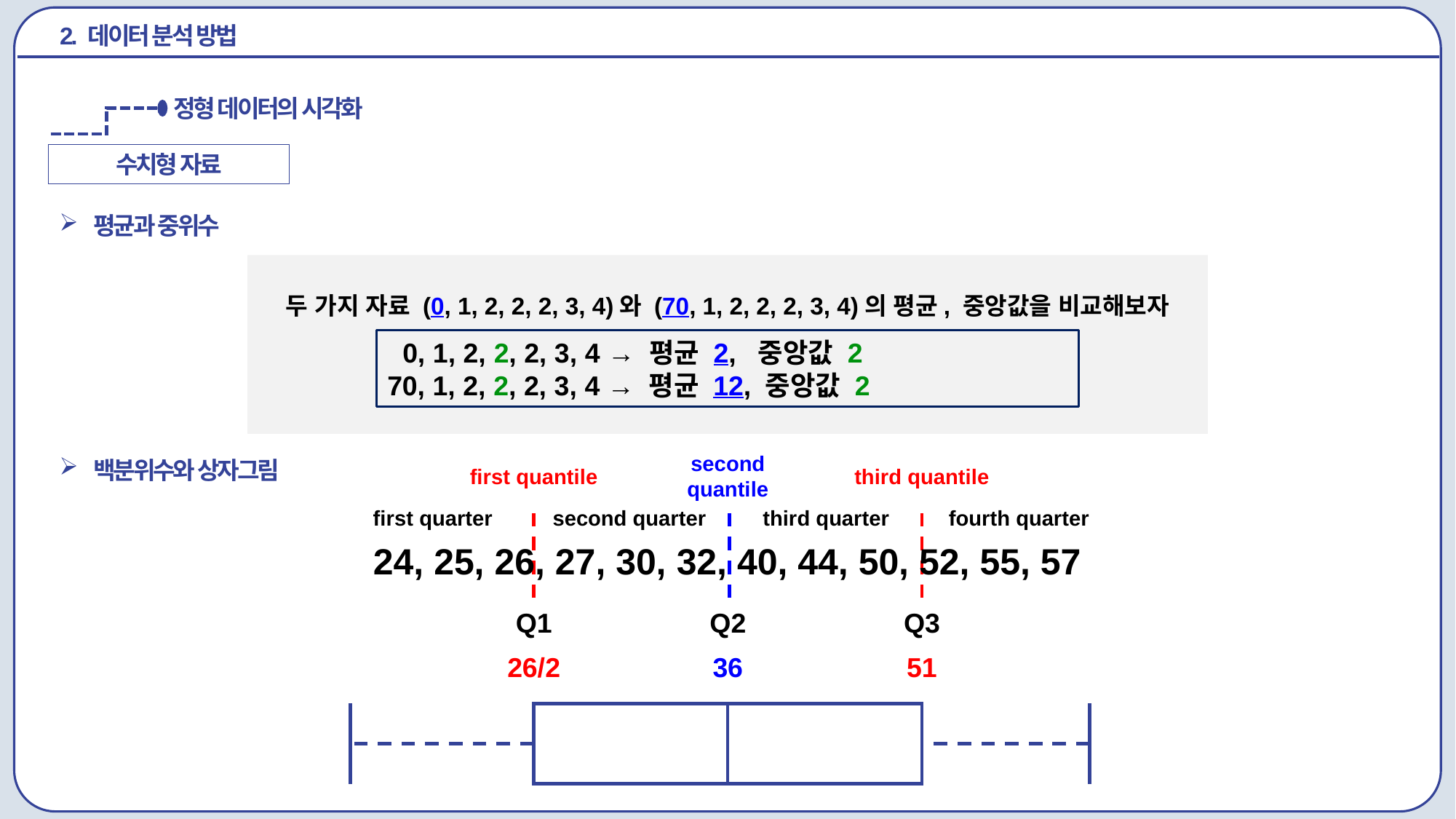

2. 데이터 분석 방법
정형 데이터의 시각화
수치형 자료
평균과 중위수

두 가지 자료 (0, 1, 2, 2, 2, 3, 4)와 (70, 1, 2, 2, 2, 3, 4)의 평균, 중앙값을 비교해보자
  0, 1, 2, 2, 2, 3, 4 → 평균 2,  중앙값 2
70, 1, 2, 2, 2, 3, 4 → 평균 12, 중앙값 2
second quantile
백분위수와 상자그림
first quantile
third quantile
first quarter
second quarter
third quarter
fourth quarter
24, 25, 26, 27, 30, 32, 40, 44, 50, 52, 55, 57
Q1
Q2
Q3
26/2
36
51